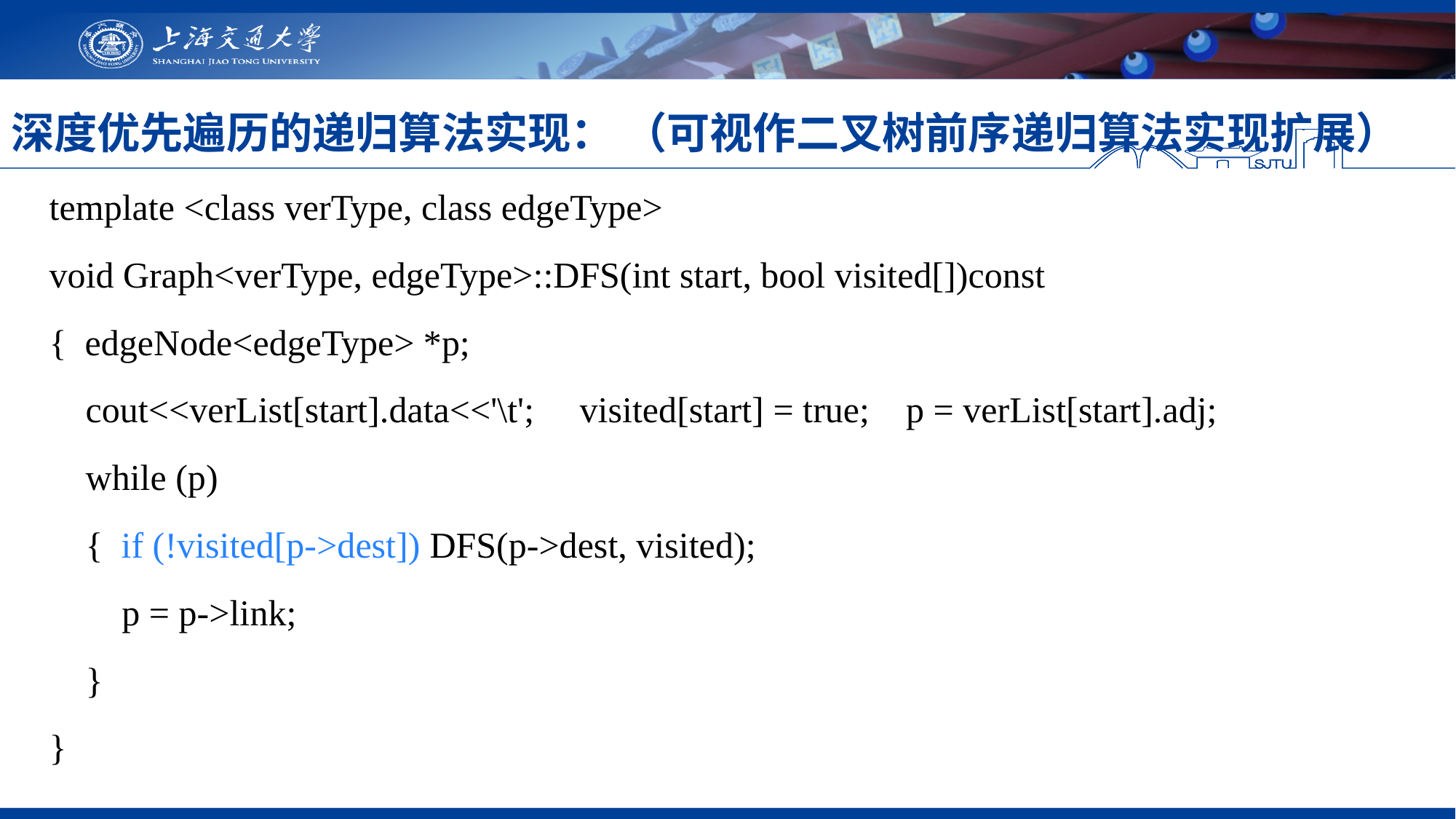

# 深度优先遍历的递归算法实现： （可视作二叉树前序递归算法实现扩展）
template <class verType, class edgeType>
void Graph<verType, edgeType>::DFS(int start, bool visited[])const
{  edgeNode<edgeType> *p;
    cout<<verList[start].data<<'\t';     visited[start] = true;    p = verList[start].adj;
    while (p)
    {  if (!visited[p->dest]) DFS(p->dest, visited);
        p = p->link;
    }
}